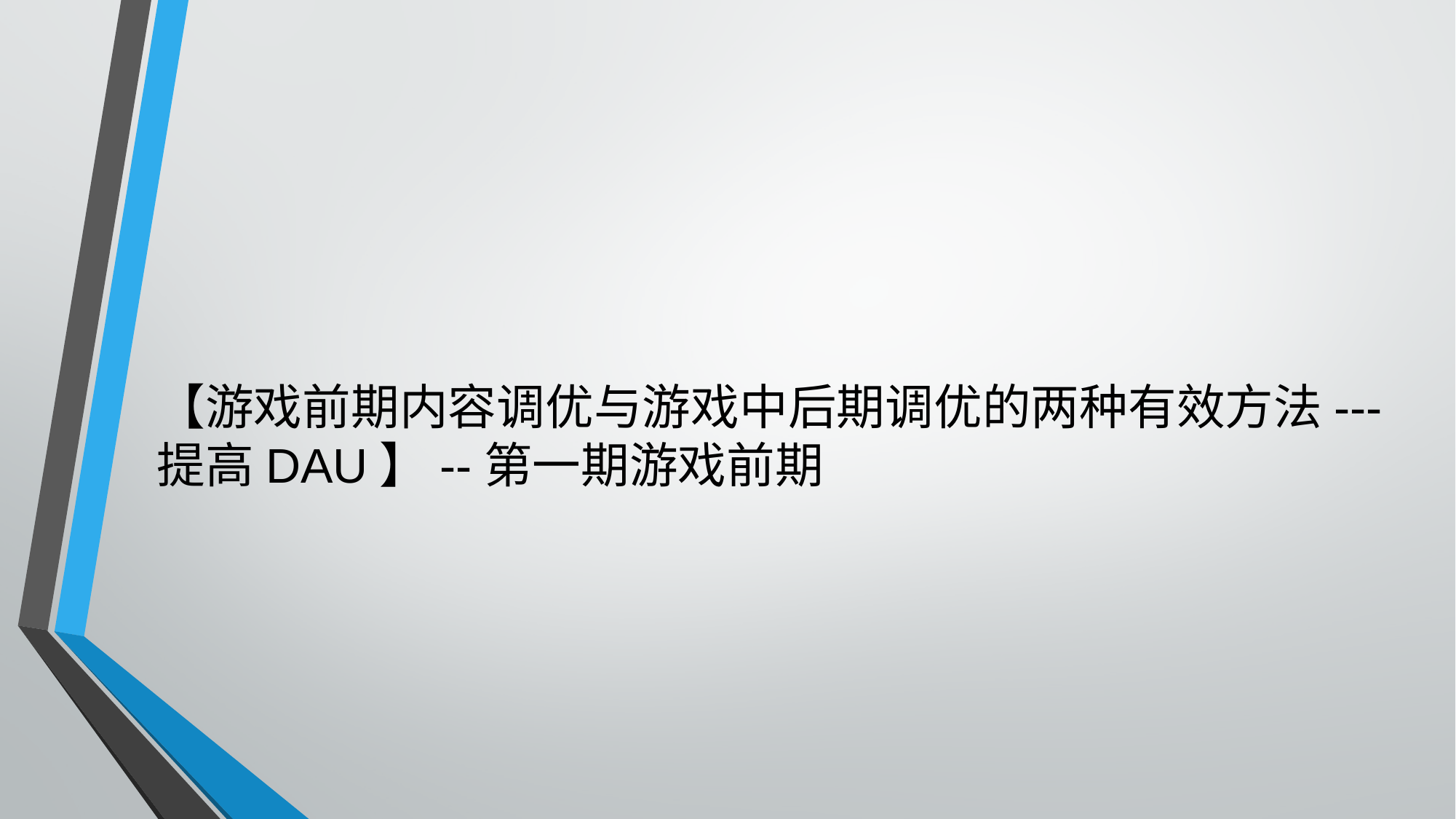

【游戏前期内容调优与游戏中后期调优的两种有效方法---提高DAU】--第一期游戏前期